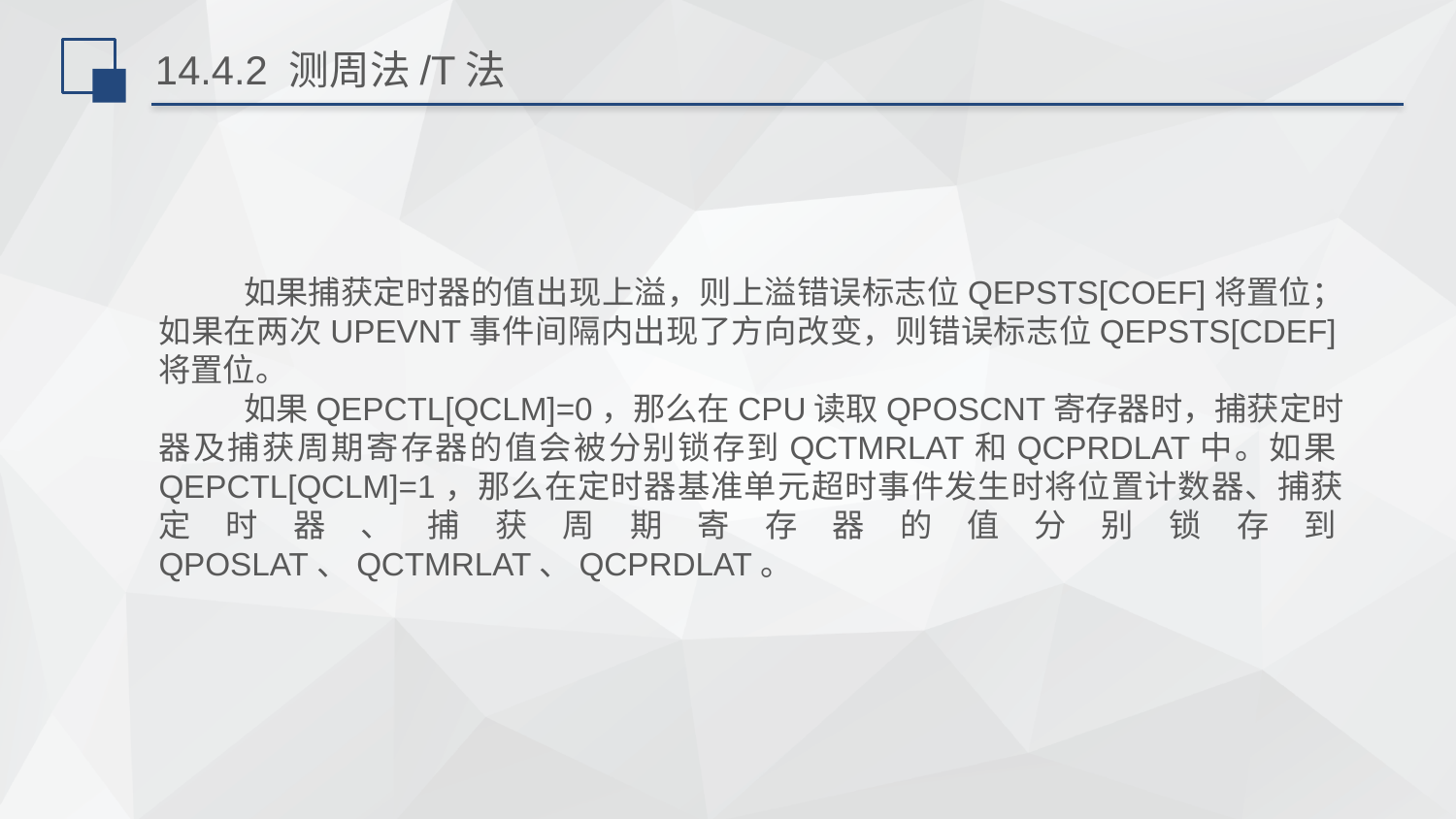

# 14.4.2 测周法/T法
如果捕获定时器的值出现上溢，则上溢错误标志位QEPSTS[COEF]将置位；如果在两次UPEVNT事件间隔内出现了方向改变，则错误标志位QEPSTS[CDEF]将置位。
如果QEPCTL[QCLM]=0，那么在CPU读取QPOSCNT寄存器时，捕获定时器及捕获周期寄存器的值会被分别锁存到QCTMRLAT和QCPRDLAT中。如果QEPCTL[QCLM]=1，那么在定时器基准单元超时事件发生时将位置计数器、捕获定时器、捕获周期寄存器的值分别锁存到QPOSLAT、QCTMRLAT、QCPRDLAT。